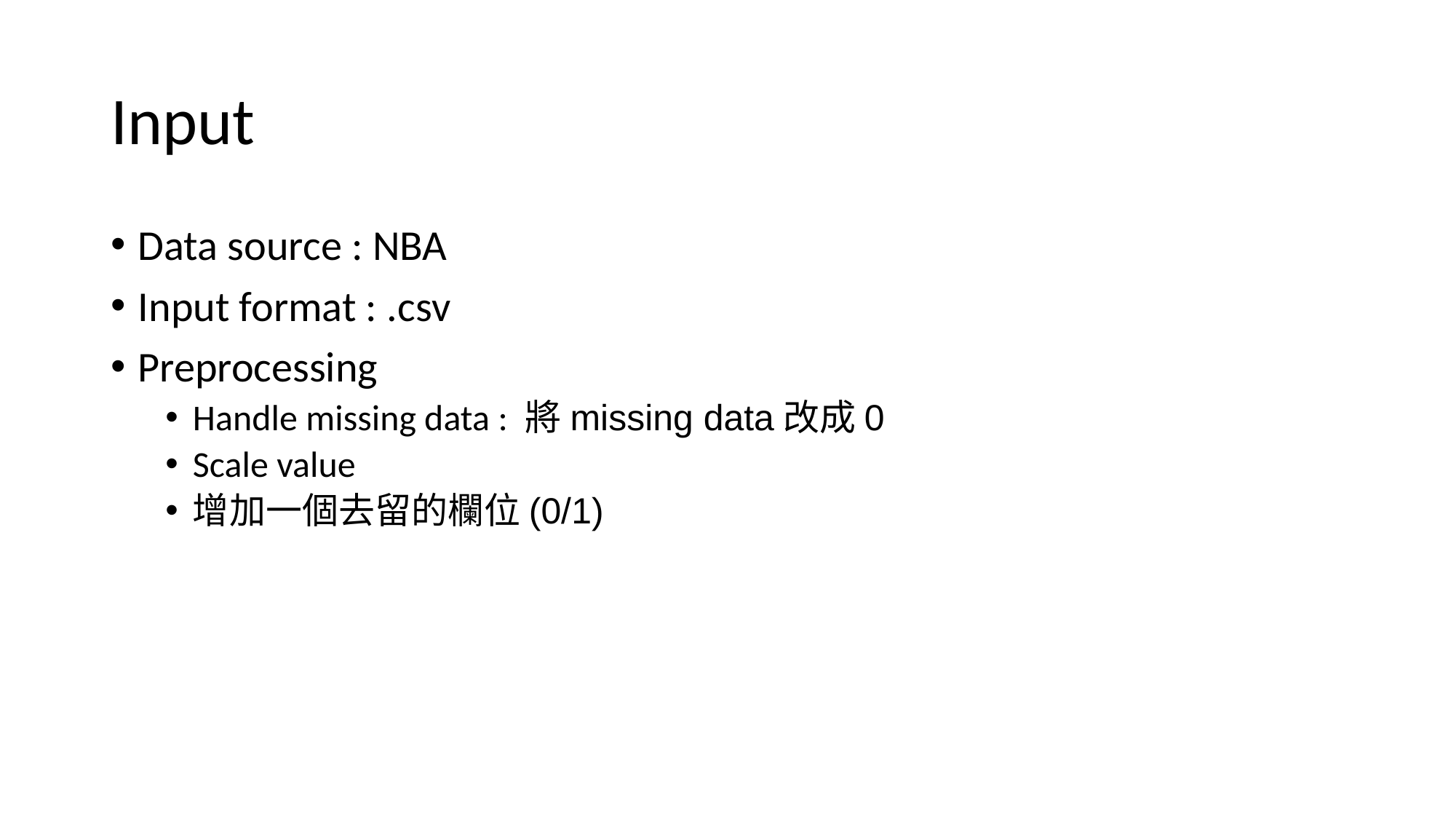

# Input
Data source : NBA
Input format : .csv
Preprocessing
Handle missing data : 將missing data改成0
Scale value
增加一個去留的欄位(0/1)